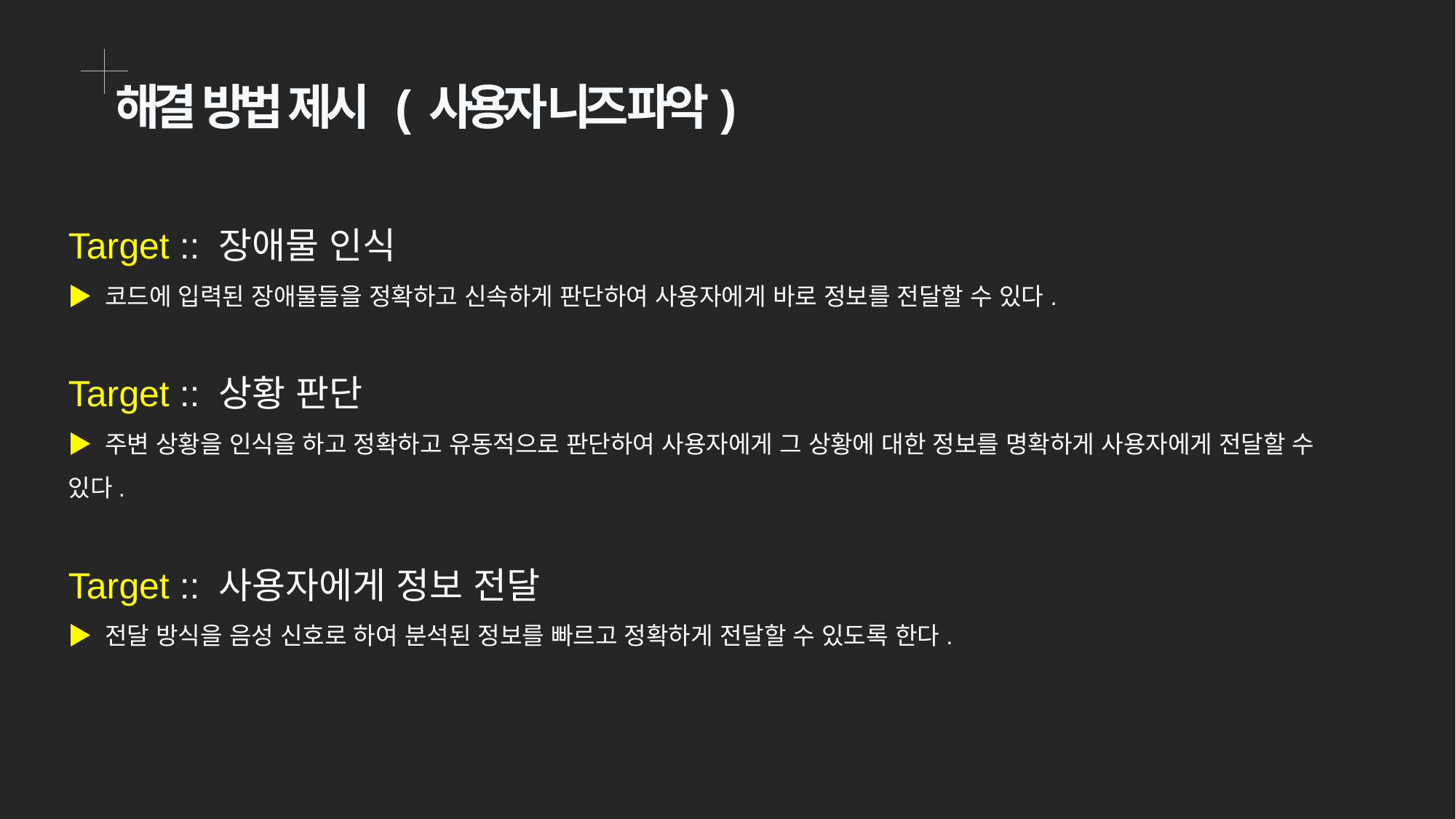

해결  방법  제시 ( 사용자 니즈 파악)
Target :: 장애물 인식
▶ 코드에 입력된 장애물들을 정확하고 신속하게 판단하여 사용자에게 바로 정보를 전달할 수 있다.
Target :: 상황 판단
▶ 주변 상황을 인식을 하고 정확하고 유동적으로 판단하여 사용자에게 그 상황에 대한 정보를 명확하게 사용자에게 전달할 수 있다.
Target :: 사용자에게 정보 전달
▶ 전달 방식을 음성 신호로 하여 분석된 정보를 빠르고 정확하게 전달할 수 있도록 한다.